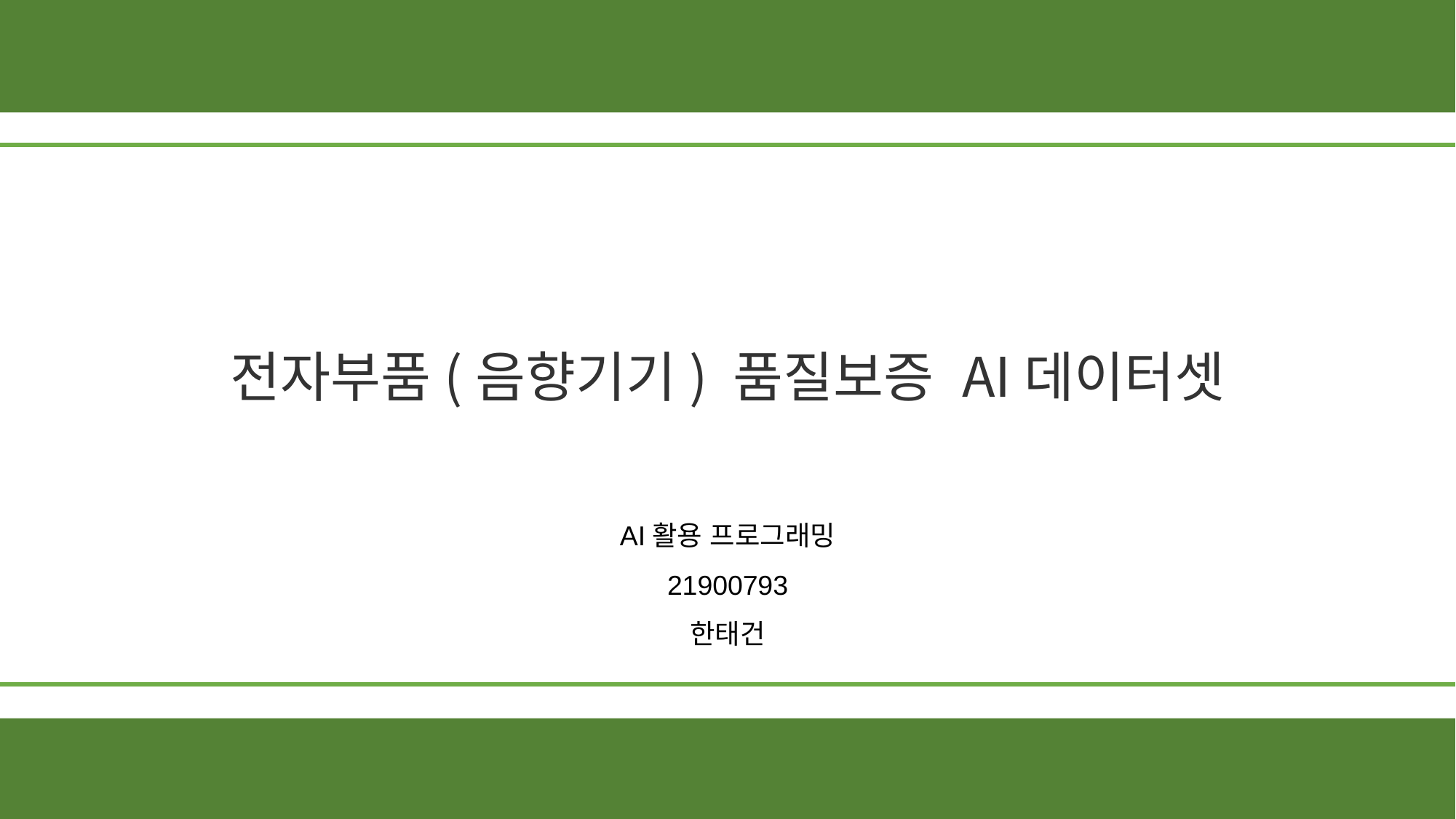

전자부품(음향기기) 품질보증 AI데이터셋
AI활용 프로그래밍
21900793
한태건